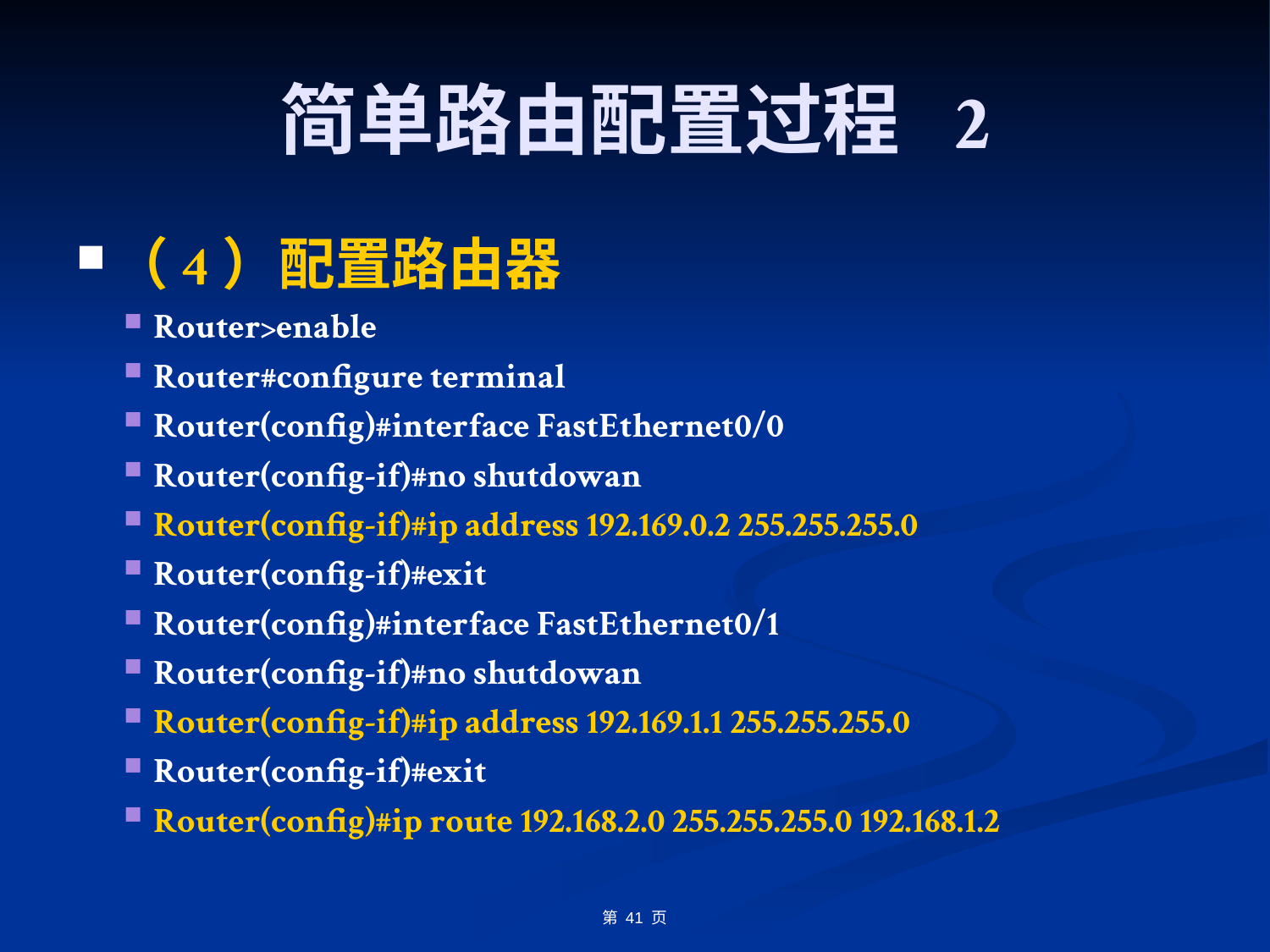

# 简单路由配置过程  2
（4）配置路由器
Router>enable
Router#configure terminal
Router(config)#interface FastEthernet0/0
Router(config-if)#no shutdowan
Router(config-if)#ip address 192.169.0.2 255.255.255.0
Router(config-if)#exit
Router(config)#interface FastEthernet0/1
Router(config-if)#no shutdowan
Router(config-if)#ip address 192.169.1.1 255.255.255.0
Router(config-if)#exit
Router(config)#ip route 192.168.2.0 255.255.255.0 192.168.1.2
第 41 页